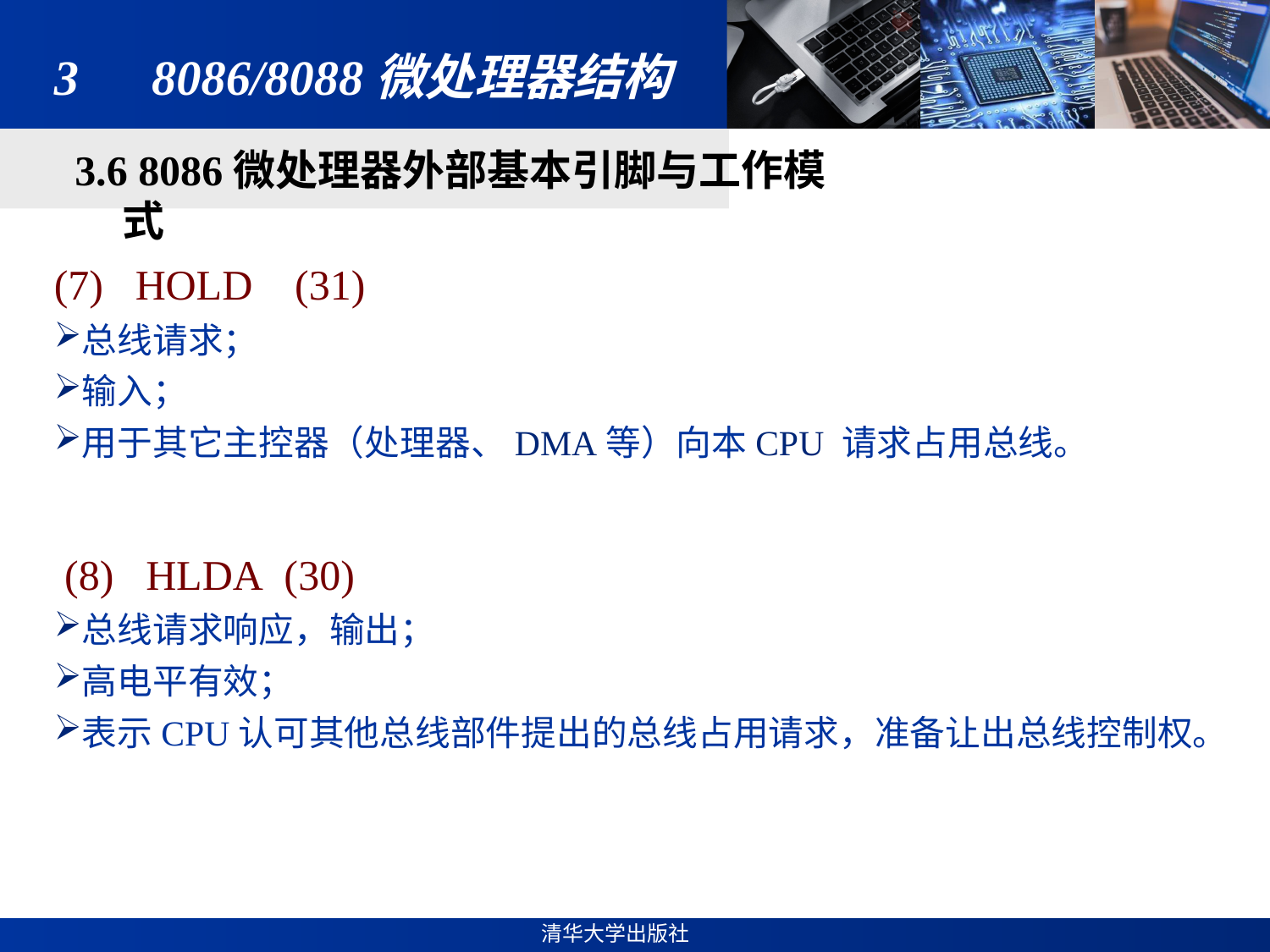

# 3　8086/8088微处理器结构
3.6 8086微处理器外部基本引脚与工作模式

(7)   HOLD    (31)
总线请求；
输入；
用于其它主控器（处理器、DMA等）向本CPU 请求占用总线。
 (8)   HLDA  (30)
总线请求响应，输出；
高电平有效；
表示CPU认可其他总线部件提出的总线占用请求，准备让出总线控制权。